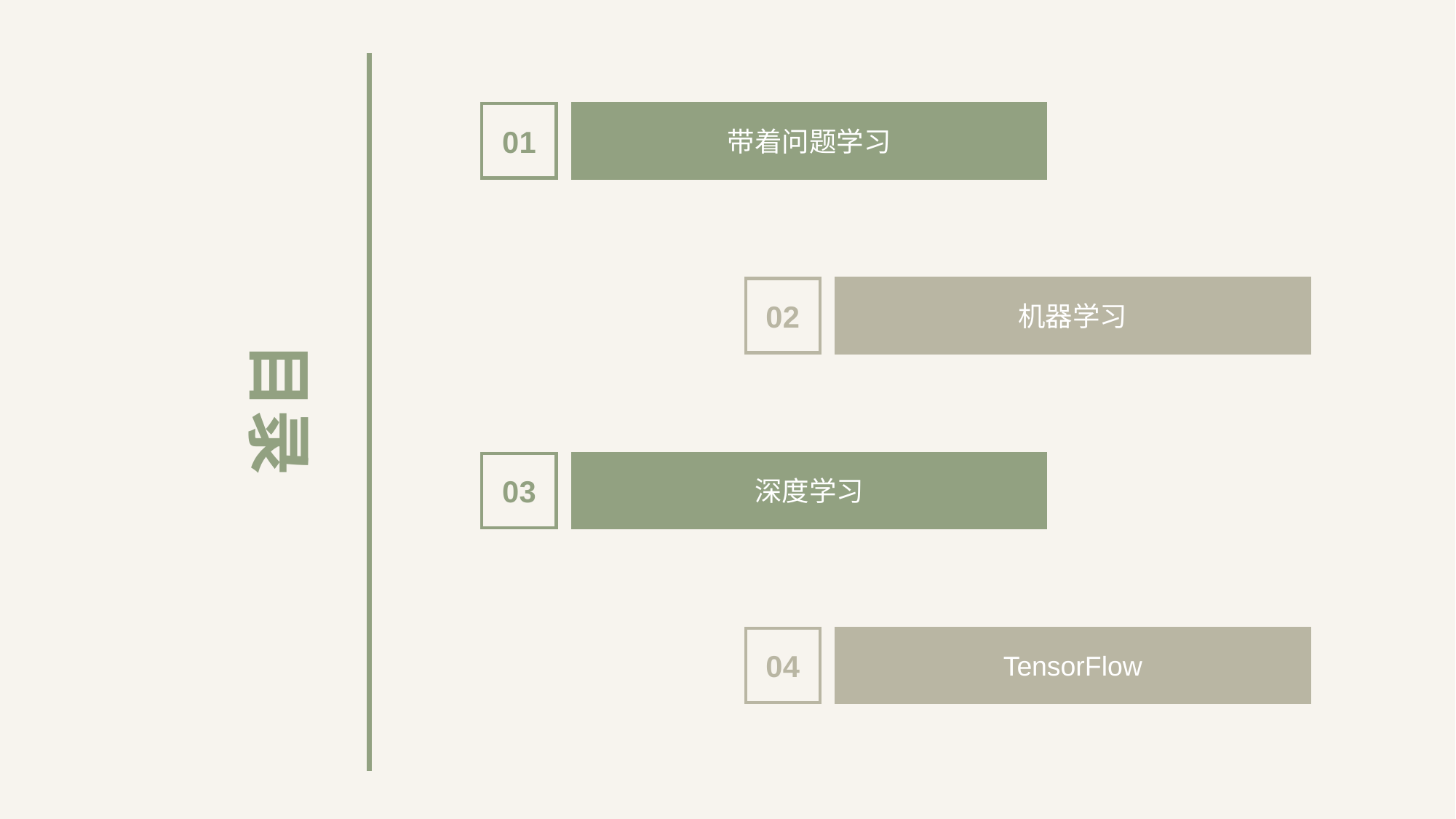

01
带着问题学习
目录
02
机器学习
03
深度学习
04
TensorFlow